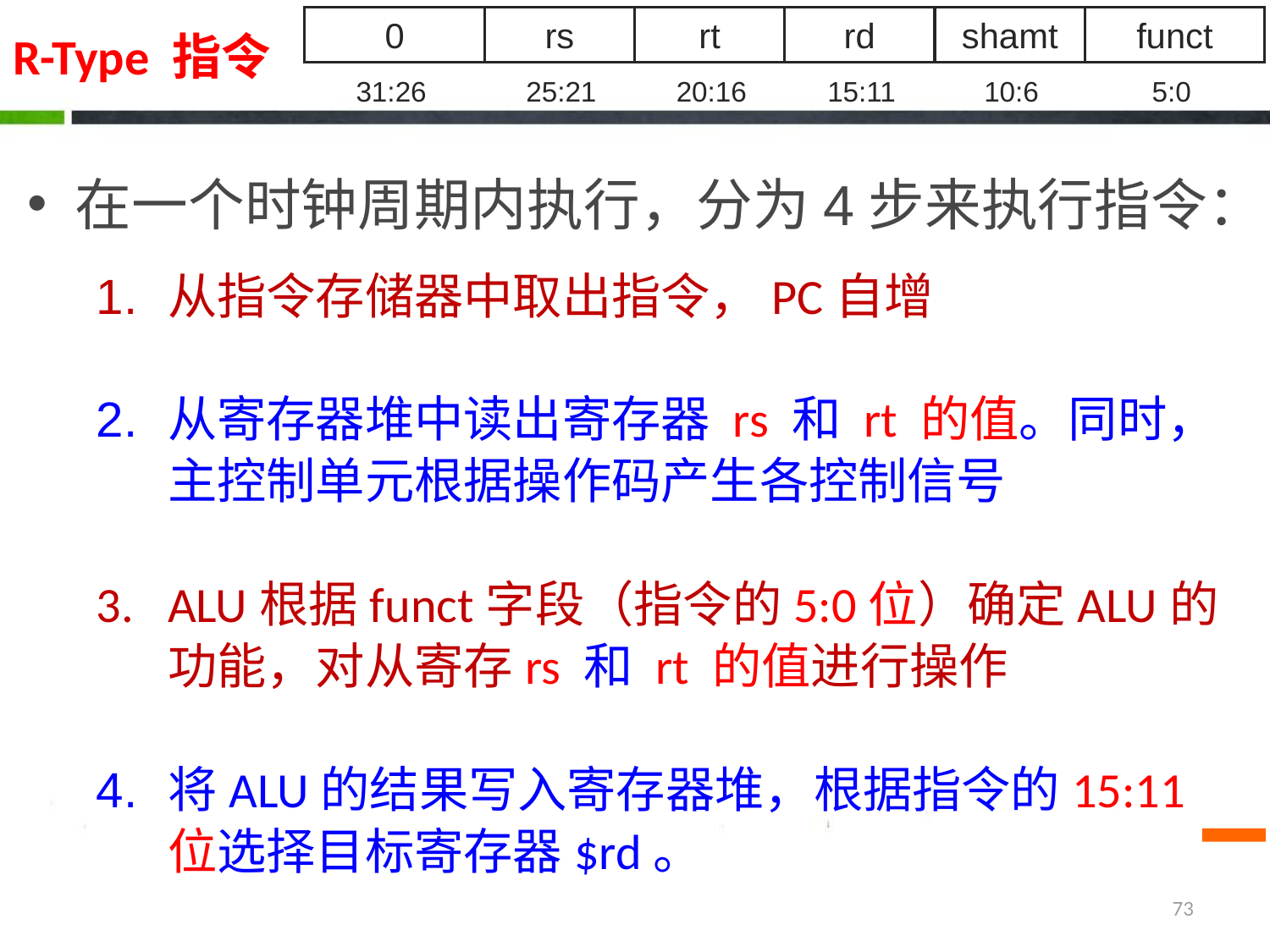

0
rs
rt
rd
shamt
funct
31:26
25:21
20:16
15:11
10:6
5:0
# R-Type 指令
在一个时钟周期内执行，分为4步来执行指令：
从指令存储器中取出指令，PC自增

从寄存器堆中读出寄存器 rs 和 rt 的值。同时，主控制单元根据操作码产生各控制信号

ALU根据funct字段（指令的5:0位）确定ALU的功能，对从寄存rs 和 rt 的值进行操作

将ALU的结果写入寄存器堆，根据指令的15:11位选择目标寄存器$rd。

73